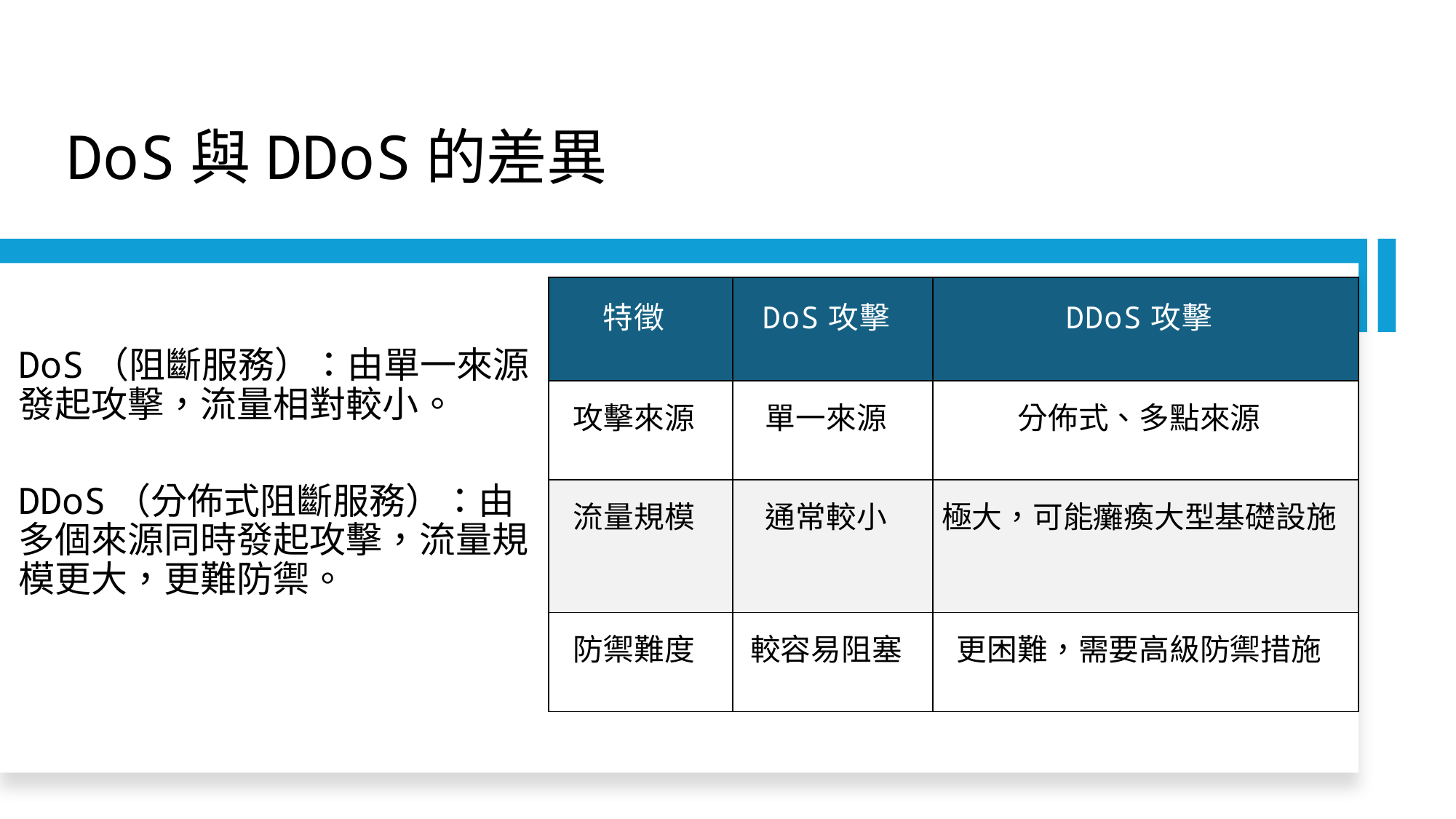

# DoS與DDoS的差異

DoS（阻斷服務）：由單一來源發起攻擊，流量相對較小。

DDoS（分佈式阻斷服務）：由多個來源同時發起攻擊，流量規模更大，更難防禦。

| 特徵 | DoS攻擊 | DDoS攻擊 |
| --- | --- | --- |
| 攻擊來源 | 單一來源 | 分佈式、多點來源 |
| 流量規模 | 通常較小 | 極大，可能癱瘓大型基礎設施 |
| 防禦難度 | 較容易阻塞 | 更困難，需要高級防禦措施 |